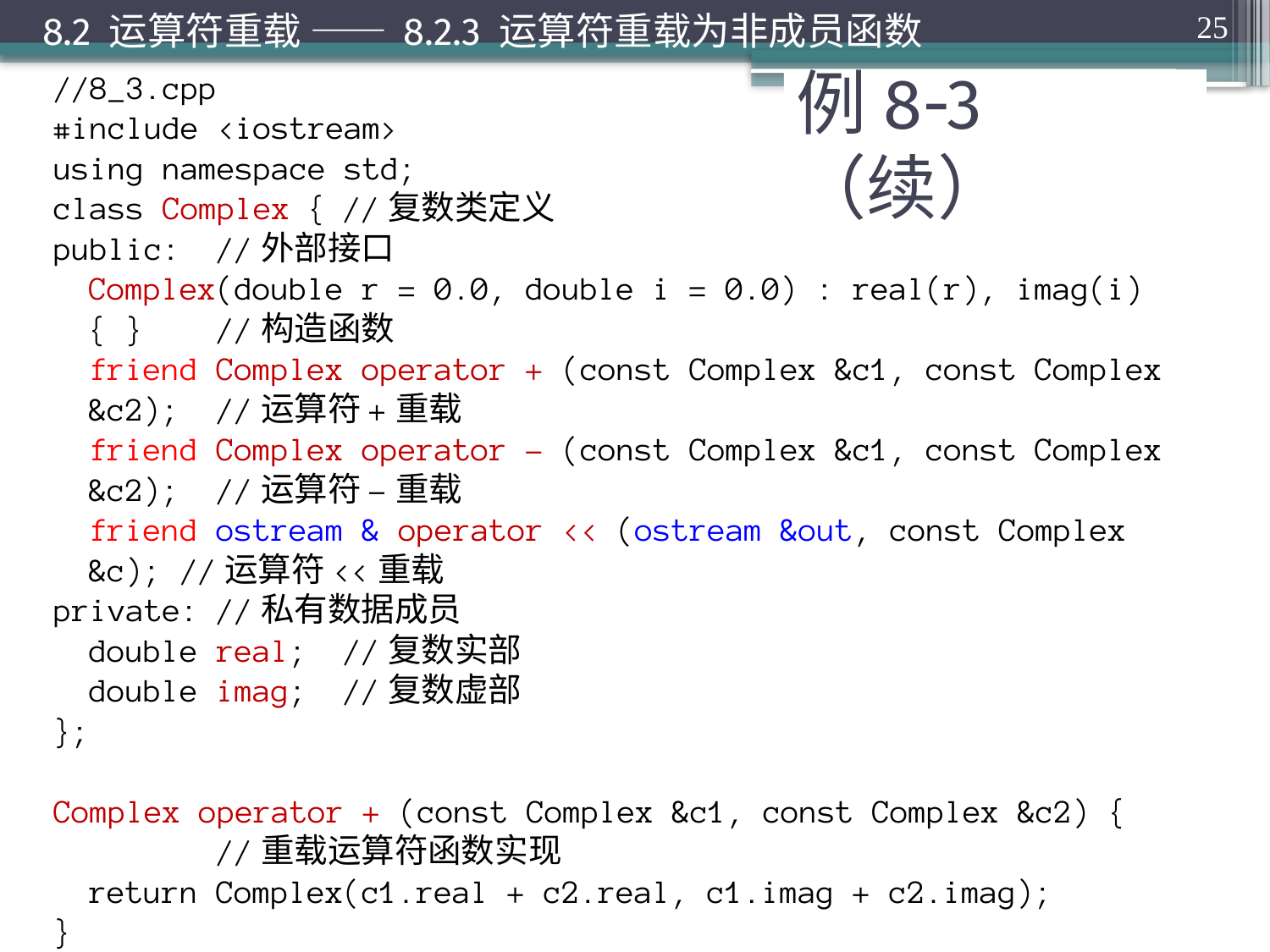

8.2 运算符重载 —— 8.2.3 运算符重载为非成员函数
25
//8_3.cpp
#include <iostream>
using namespace std;
class Complex {	//复数类定义
public:	//外部接口
	Complex(double r = 0.0, double i = 0.0) : real(r), imag(i) { }	//构造函数
	friend Complex operator + (const Complex &c1, const Complex &c2);	//运算符+重载
	friend Complex operator - (const Complex &c1, const Complex &c2);	//运算符-重载
	friend ostream & operator << (ostream &out, const Complex &c); //运算符<<重载
private:	//私有数据成员
	double real;	//复数实部
	double imag;	//复数虚部
};

Complex operator + (const Complex &c1, const Complex &c2) {	//重载运算符函数实现
	return Complex(c1.real + c2.real, c1.imag + c2.imag);
}

# 例8-3（续）